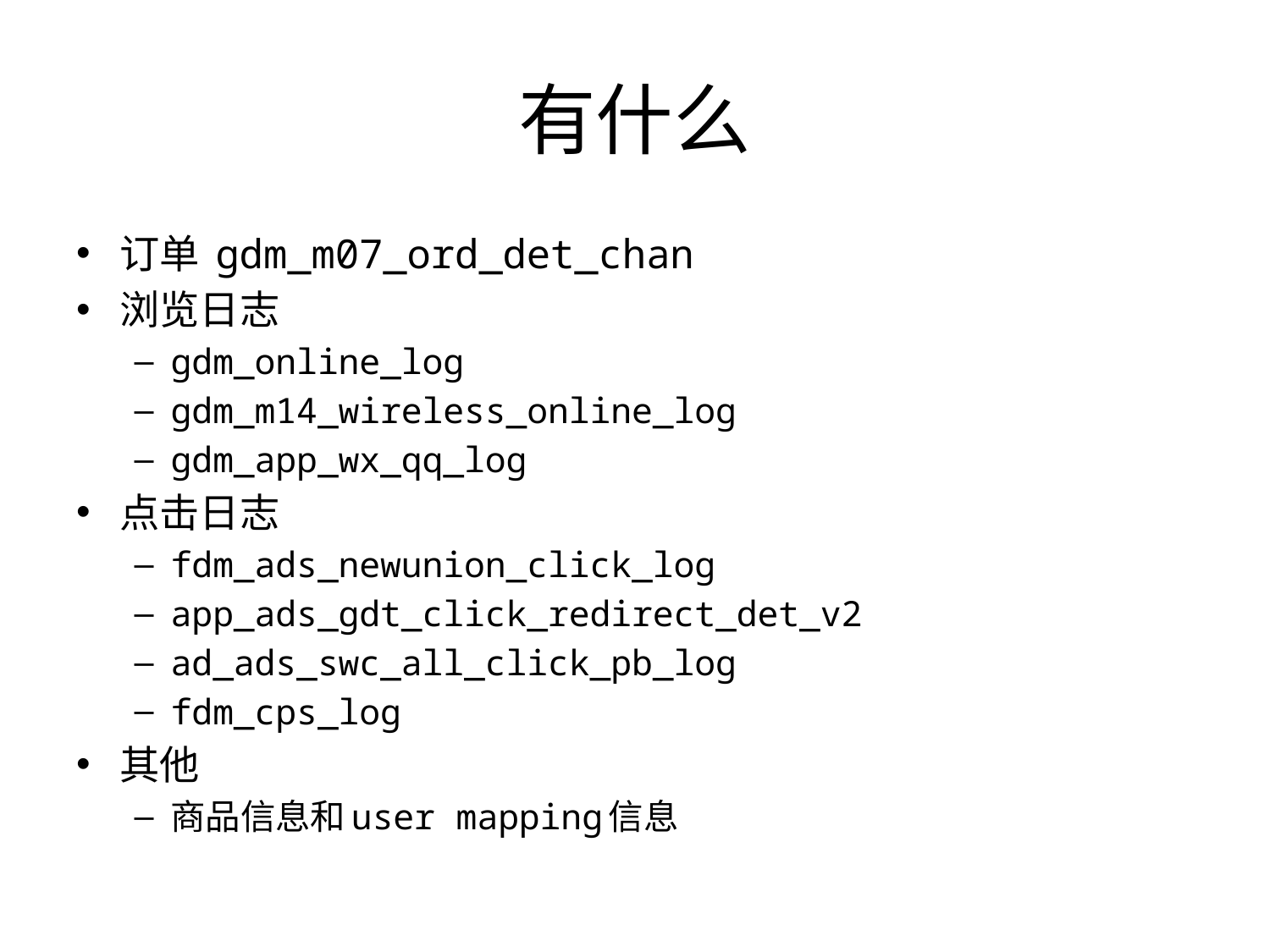

# 有什么
订单 gdm_m07_ord_det_chan
浏览日志
gdm_online_log
gdm_m14_wireless_online_log
gdm_app_wx_qq_log
点击日志
fdm_ads_newunion_click_log
app_ads_gdt_click_redirect_det_v2
ad_ads_swc_all_click_pb_log
fdm_cps_log
其他
商品信息和user mapping信息